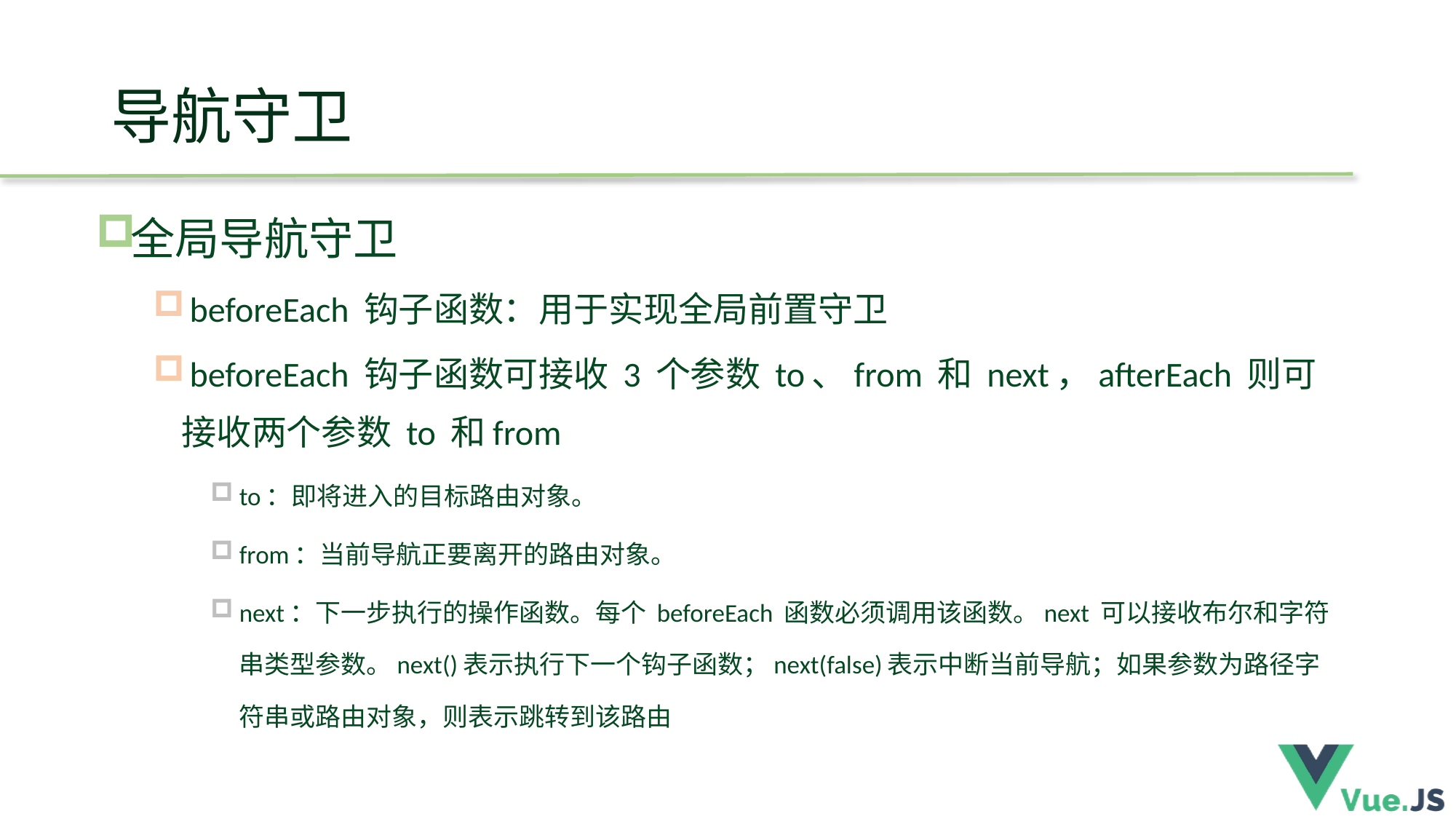

# 导航守卫
全局导航守卫
 beforeEach 钩子函数：用于实现全局前置守卫
 beforeEach 钩子函数可接收 3 个参数 to、from 和 next，afterEach 则可接收两个参数 to 和from
to：即将进入的目标路由对象。
from：当前导航正要离开的路由对象。
next：下一步执行的操作函数。每个 beforeEach 函数必须调用该函数。next 可以接收布尔和字符串类型参数。next()表示执行下一个钩子函数；next(false)表示中断当前导航；如果参数为路径字符串或路由对象，则表示跳转到该路由